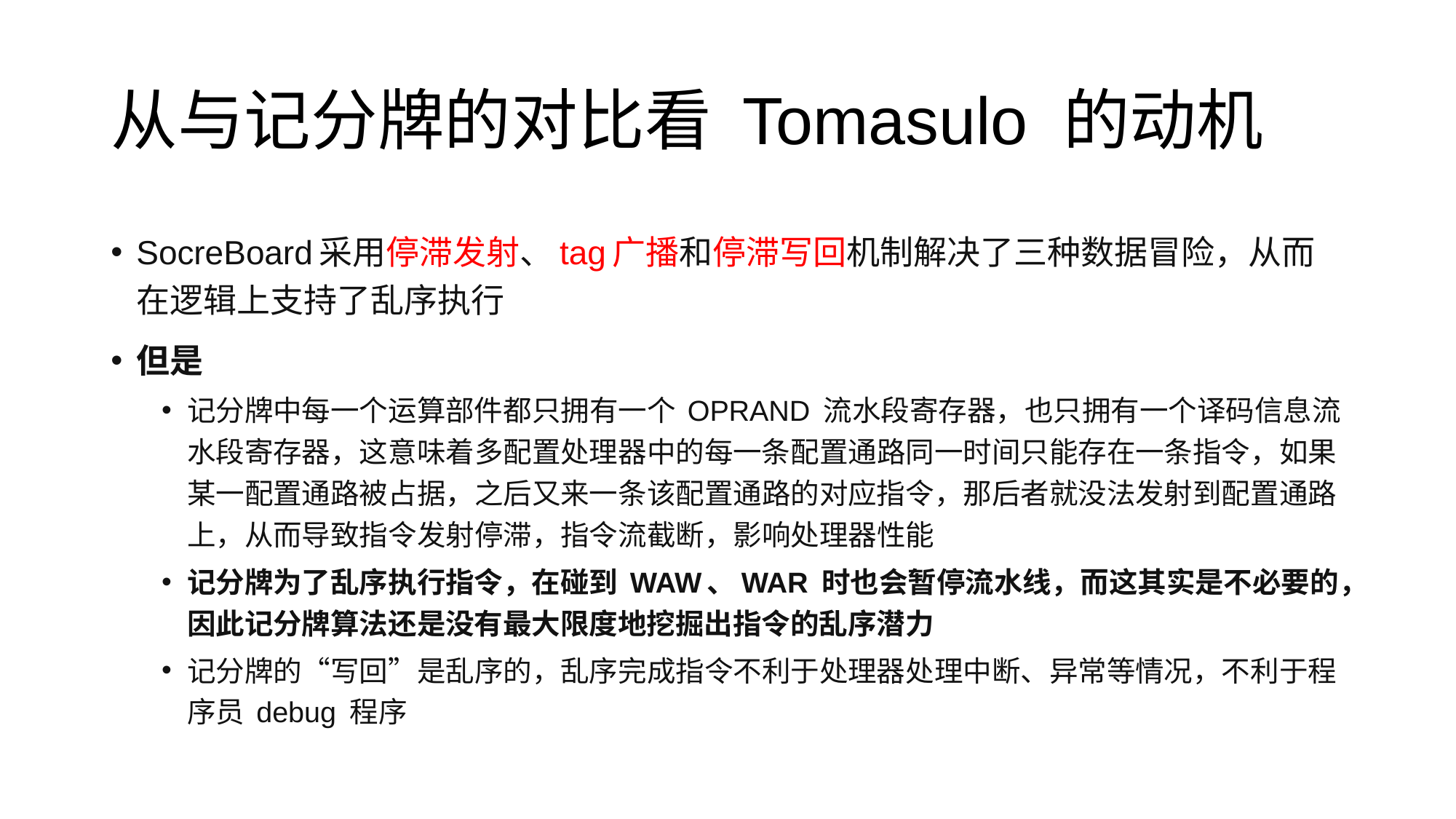

# 从与记分牌的对比看 Tomasulo 的动机
SocreBoard采用停滞发射、tag广播和停滞写回机制解决了三种数据冒险，从而在逻辑上支持了乱序执行
但是
记分牌中每一个运算部件都只拥有一个 OPRAND 流水段寄存器，也只拥有一个译码信息流水段寄存器，这意味着多配置处理器中的每一条配置通路同一时间只能存在一条指令，如果某一配置通路被占据，之后又来一条该配置通路的对应指令，那后者就没法发射到配置通路上，从而导致指令发射停滞，指令流截断，影响处理器性能
记分牌为了乱序执行指令，在碰到 WAW、WAR 时也会暂停流水线，而这其实是不必要的，因此记分牌算法还是没有最大限度地挖掘出指令的乱序潜力
记分牌的“写回”是乱序的，乱序完成指令不利于处理器处理中断、异常等情况，不利于程序员 debug 程序